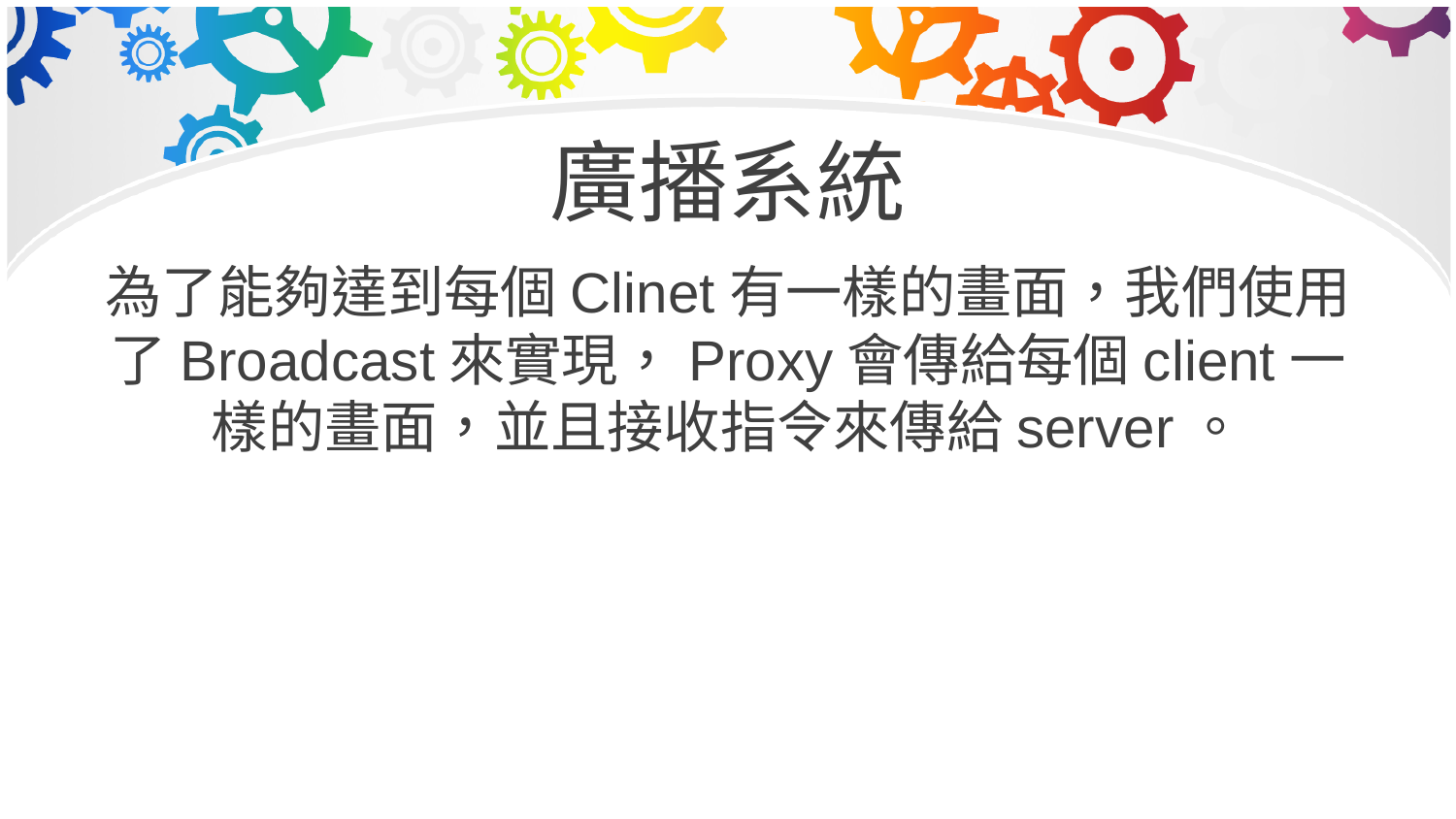

# 廣播系統
為了能夠達到每個Clinet有一樣的畫面，我們使用了Broadcast來實現，Proxy會傳給每個client一樣的畫面，並且接收指令來傳給server。